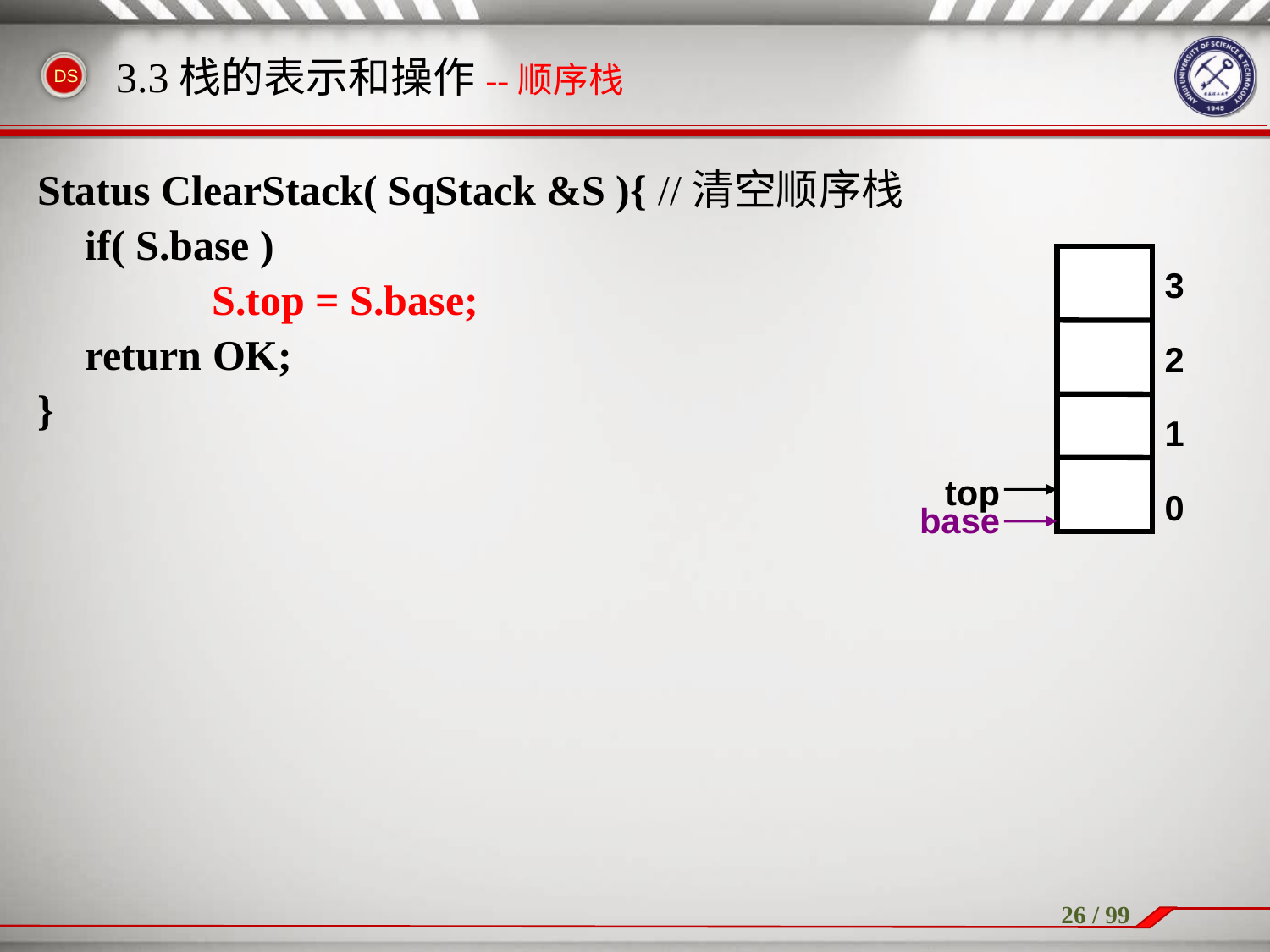

# 3.3栈的表示和操作--顺序栈
Status ClearStack( SqStack &S ){ //清空顺序栈
	if( S.base )
		S.top = S.base;
	return OK;
}

3

2

1

top
0

base